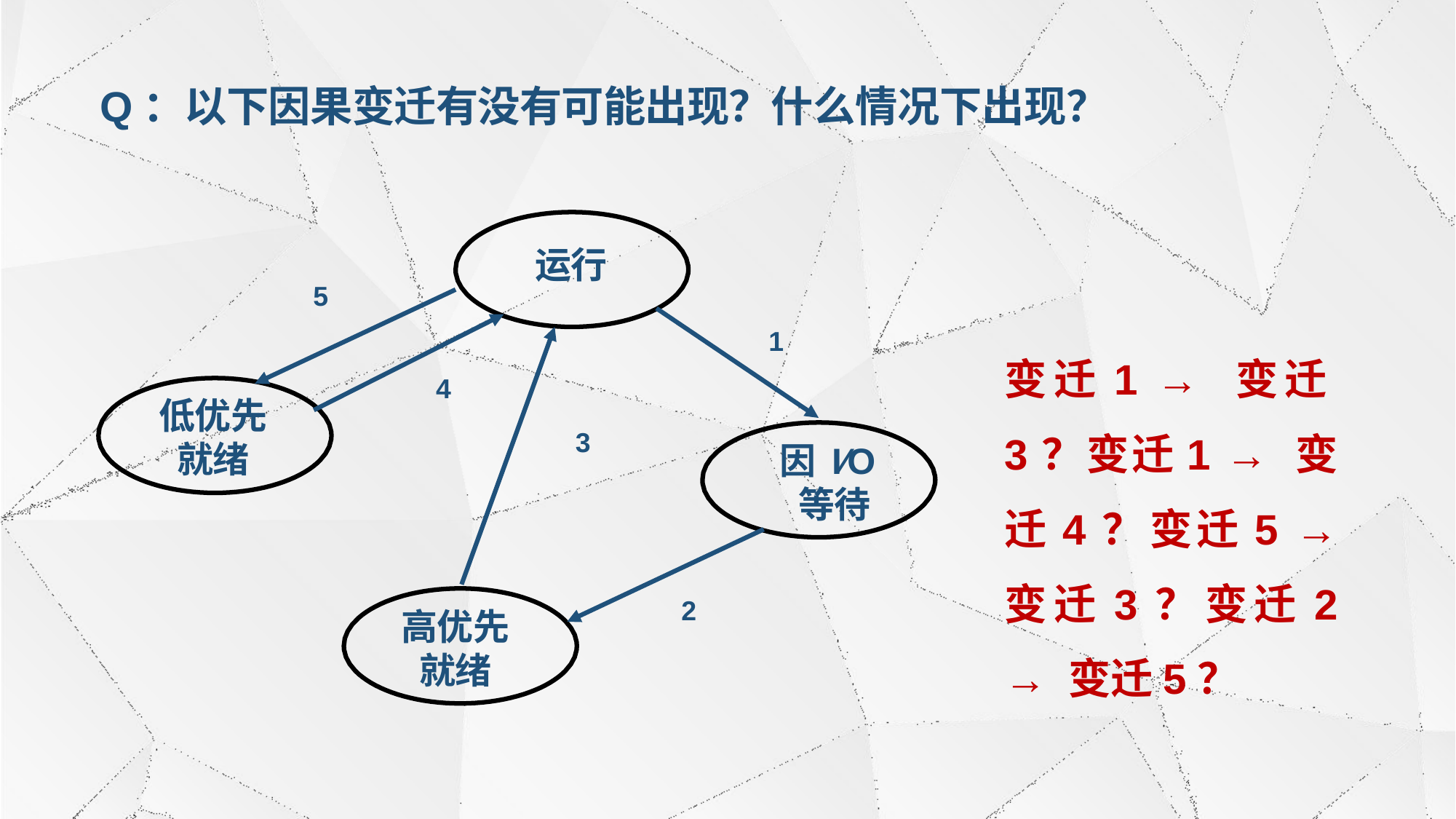

# Q：以下因果变迁有没有可能出现？什么情况下出现？

运行
5

1
变迁1 → 变迁3？变迁1 → 变迁4？变迁5 → 变迁3？变迁2 → 变迁5？
4

低优先
就绪

3
因 I∕O等待

2
高优先就绪